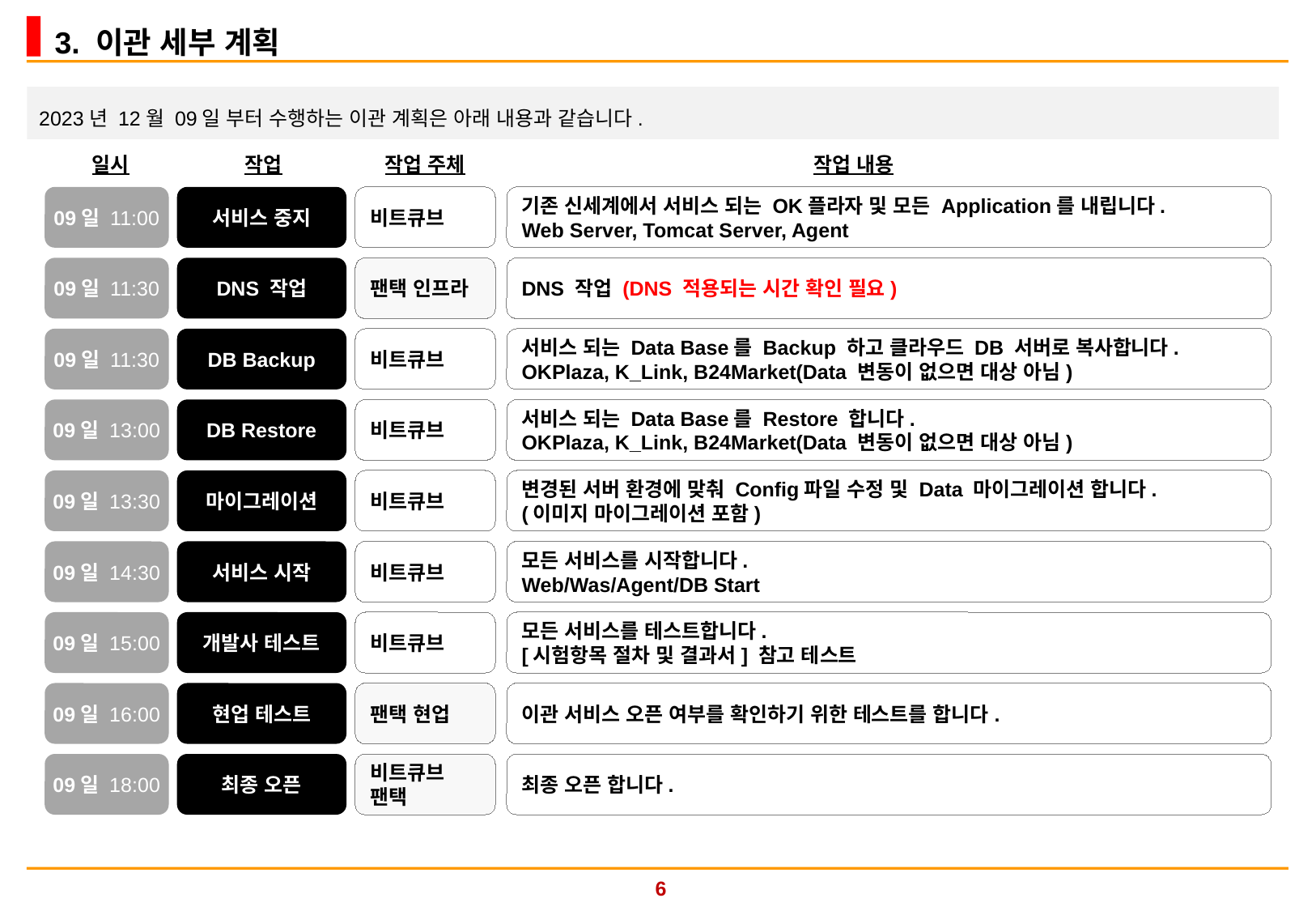

3. 이관 세부 계획
2023년 12월 09일 부터 수행하는 이관 계획은 아래 내용과 같습니다.
일시
작업
작업 주체
작업 내용
09일 11:00
서비스 중지
비트큐브
기존 신세계에서 서비스 되는 OK플라자 및 모든 Application를 내립니다.
Web Server, Tomcat Server, Agent
09일 11:30
DNS 작업
팬택 인프라
DNS 작업 (DNS 적용되는 시간 확인 필요)
09일 11:30
DB Backup
비트큐브
서비스 되는 Data Base를 Backup 하고 클라우드 DB 서버로 복사합니다.
OKPlaza, K_Link, B24Market(Data 변동이 없으면 대상 아님)
09일 13:00
DB Restore
비트큐브
서비스 되는 Data Base를 Restore 합니다.
OKPlaza, K_Link, B24Market(Data 변동이 없으면 대상 아님)
09일 13:30
마이그레이션
비트큐브
변경된 서버 환경에 맞춰 Config파일 수정 및 Data 마이그레이션 합니다.
(이미지 마이그레이션 포함)
09일 14:30
서비스 시작
비트큐브
모든 서비스를 시작합니다.
Web/Was/Agent/DB Start
09일 15:00
개발사 테스트
비트큐브
모든 서비스를 테스트합니다.
[시험항목 절차 및 결과서] 참고 테스트
09일 16:00
현업 테스트
팬택 현업
이관 서비스 오픈 여부를 확인하기 위한 테스트를 합니다.
09일 18:00
최종 오픈
비트큐브
팬택
최종 오픈 합니다.